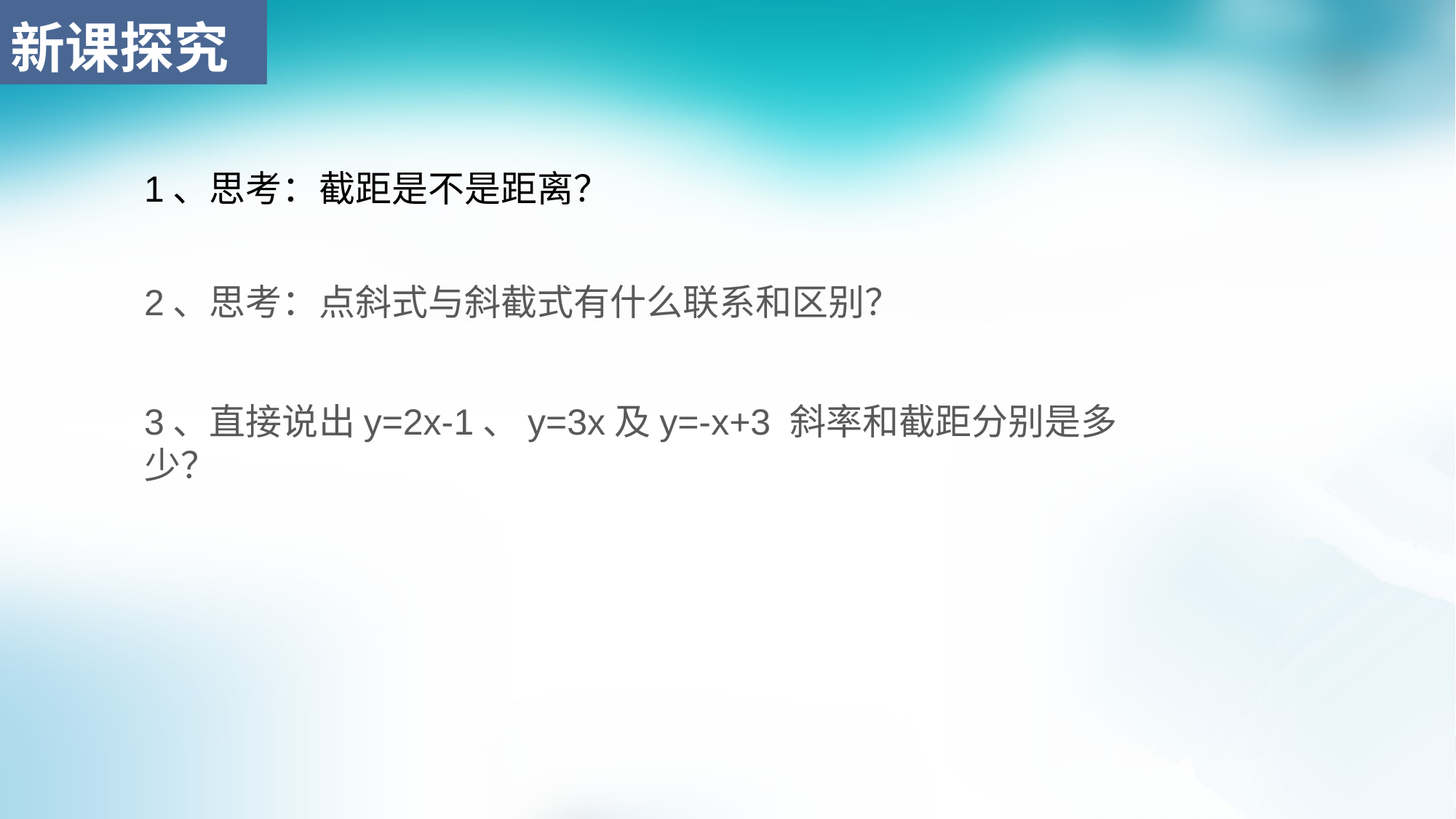

新课探究
1、思考：截距是不是距离？
2、思考：点斜式与斜截式有什么联系和区别？
3、直接说出y=2x-1、y=3x及y=-x+3 斜率和截距分别是多少？